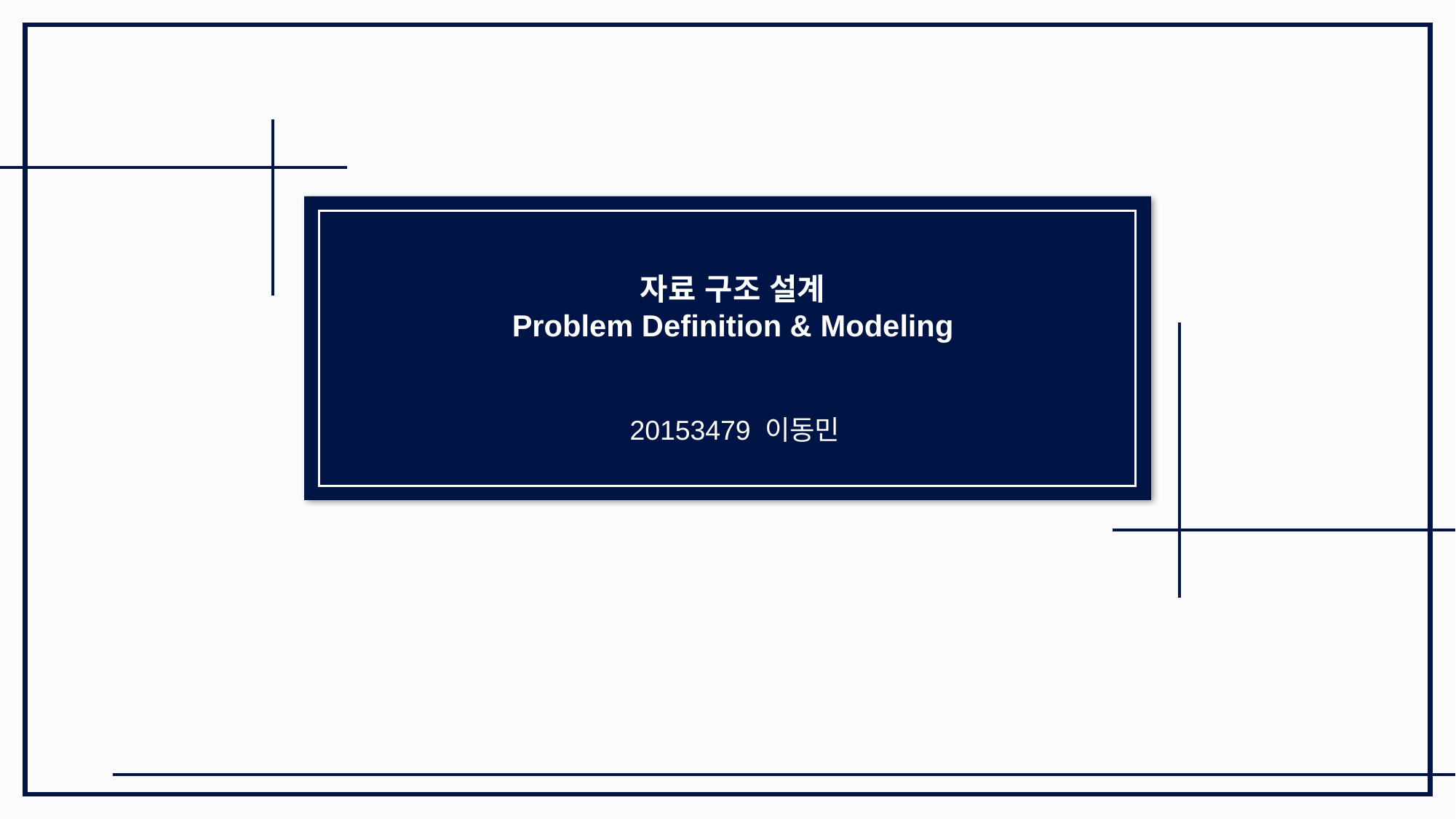

자료 구조 설계
Problem Definition & Modeling

20153479 이동민